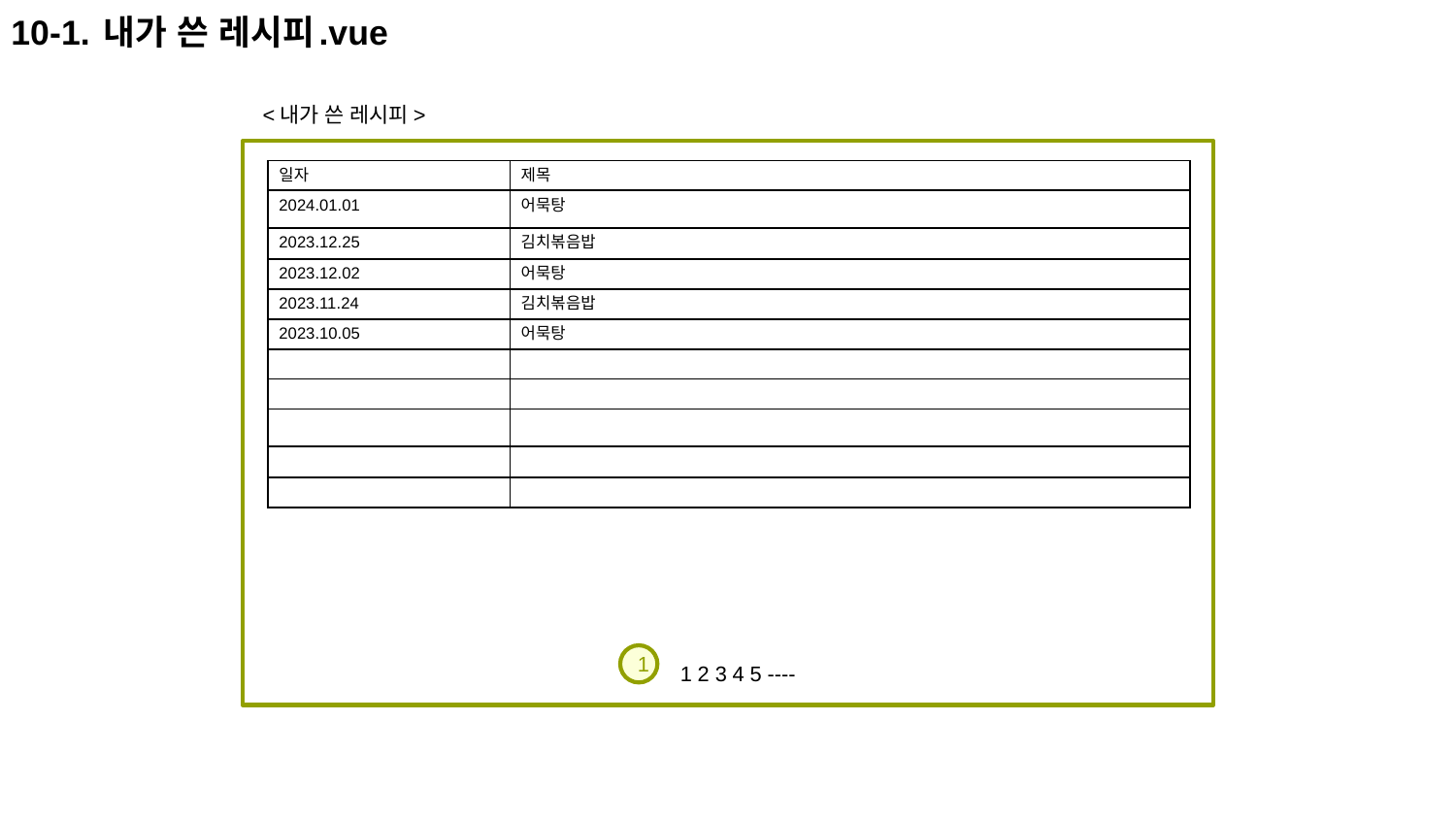

10-1. 내가 쓴 레시피.vue
<내가 쓴 레시피>

| 일자 | 제목 |
| --- | --- |
| 2024.01.01 | 어묵탕 |
| 2023.12.25 | 김치볶음밥 |
| 2023.12.02 | 어묵탕 |
| 2023.11.24 | 김치볶음밥 |
| 2023.10.05 | 어묵탕 |
|  |  |
|  |  |
|  |  |
|  |  |
|  |  |
1
1 2 3 4 5 ----